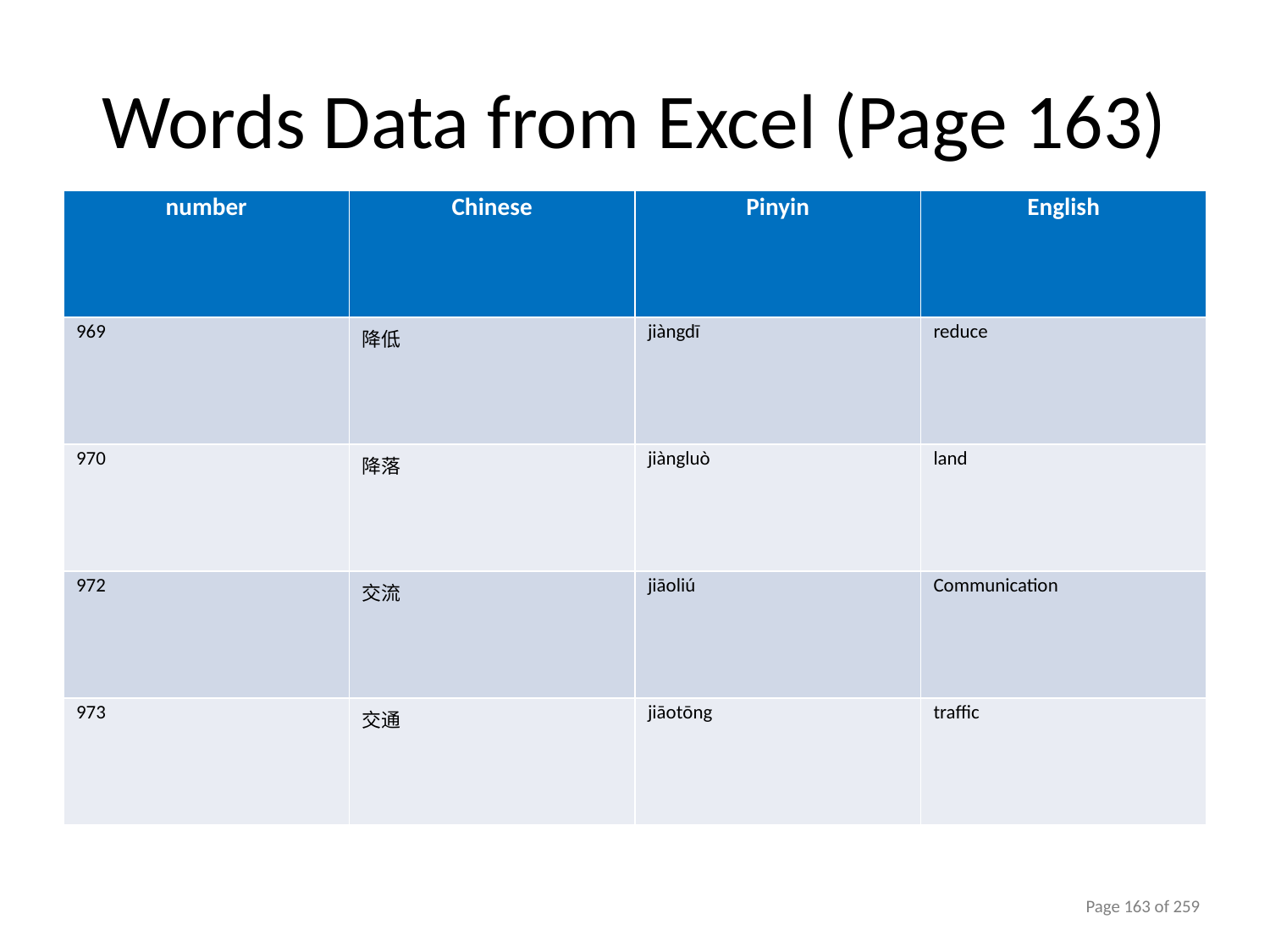

# Words Data from Excel (Page 163)
| number | Chinese | Pinyin | English |
| --- | --- | --- | --- |
| 969 | 降低 | jiàngdī | reduce |
| 970 | 降落 | jiàngluò | land |
| 972 | 交流 | jiāoliú | Communication |
| 973 | 交通 | jiāotōng | traffic |

Page 163 of 259